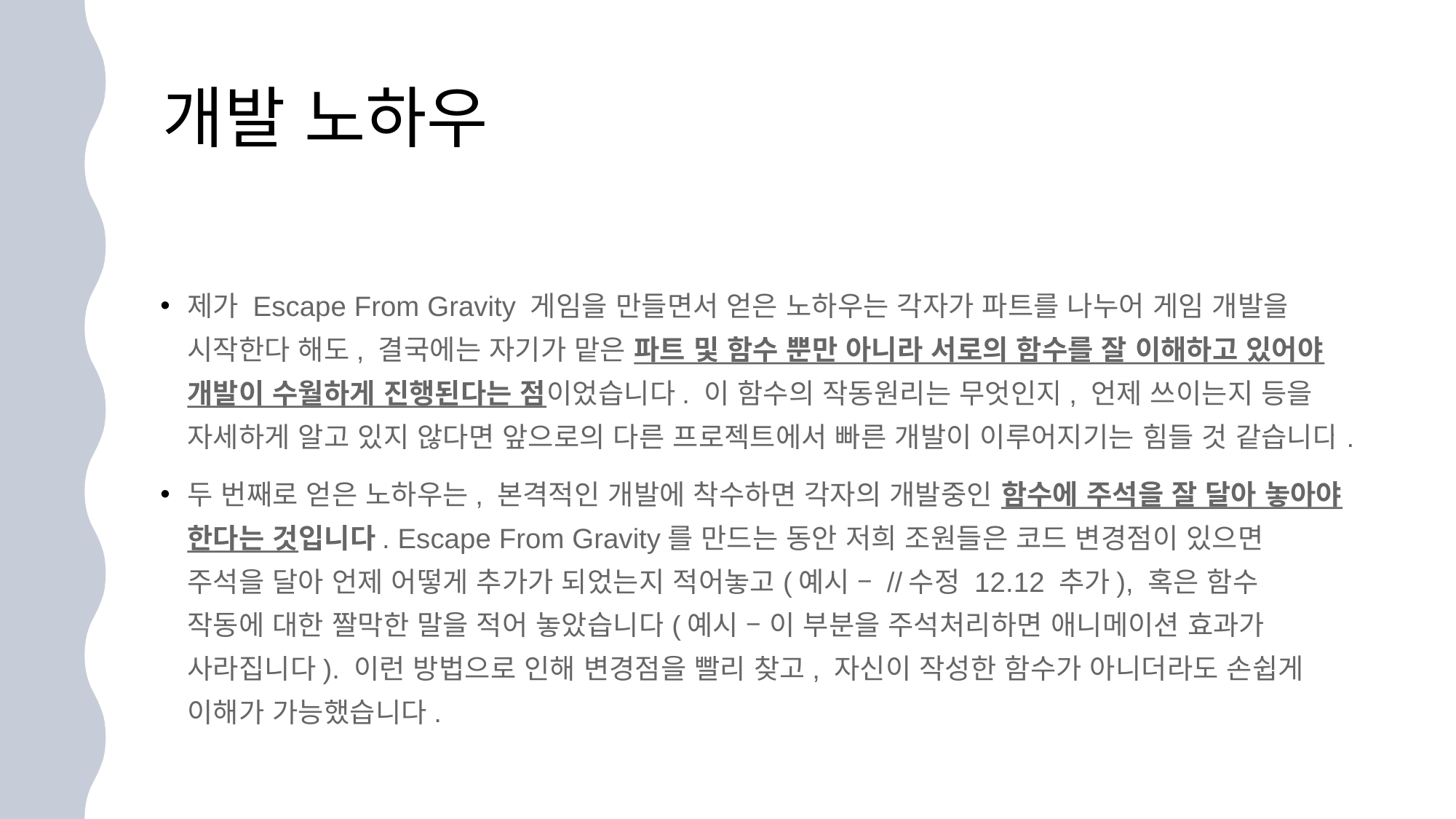

# 개발 노하우
제가 Escape From Gravity 게임을 만들면서 얻은 노하우는 각자가 파트를 나누어 게임 개발을 시작한다 해도, 결국에는 자기가 맡은 파트 및 함수 뿐만 아니라 서로의 함수를 잘 이해하고 있어야 개발이 수월하게 진행된다는 점이었습니다. 이 함수의 작동원리는 무엇인지, 언제 쓰이는지 등을 자세하게 알고 있지 않다면 앞으로의 다른 프로젝트에서 빠른 개발이 이루어지기는 힘들 것 같습니다.
두 번째로 얻은 노하우는, 본격적인 개발에 착수하면 각자의 개발중인 함수에 주석을 잘 달아 놓아야 한다는 것입니다. Escape From Gravity를 만드는 동안 저희 조원들은 코드 변경점이 있으면 주석을 달아 언제 어떻게 추가가 되었는지 적어놓고(예시 – //수정 12.12 추가), 혹은 함수 작동에 대한 짤막한 말을 적어 놓았습니다(예시 – 이 부분을 주석처리하면 애니메이션 효과가 사라집니다). 이런 방법으로 인해 변경점을 빨리 찾고, 자신이 작성한 함수가 아니더라도 손쉽게 이해가 가능했습니다.